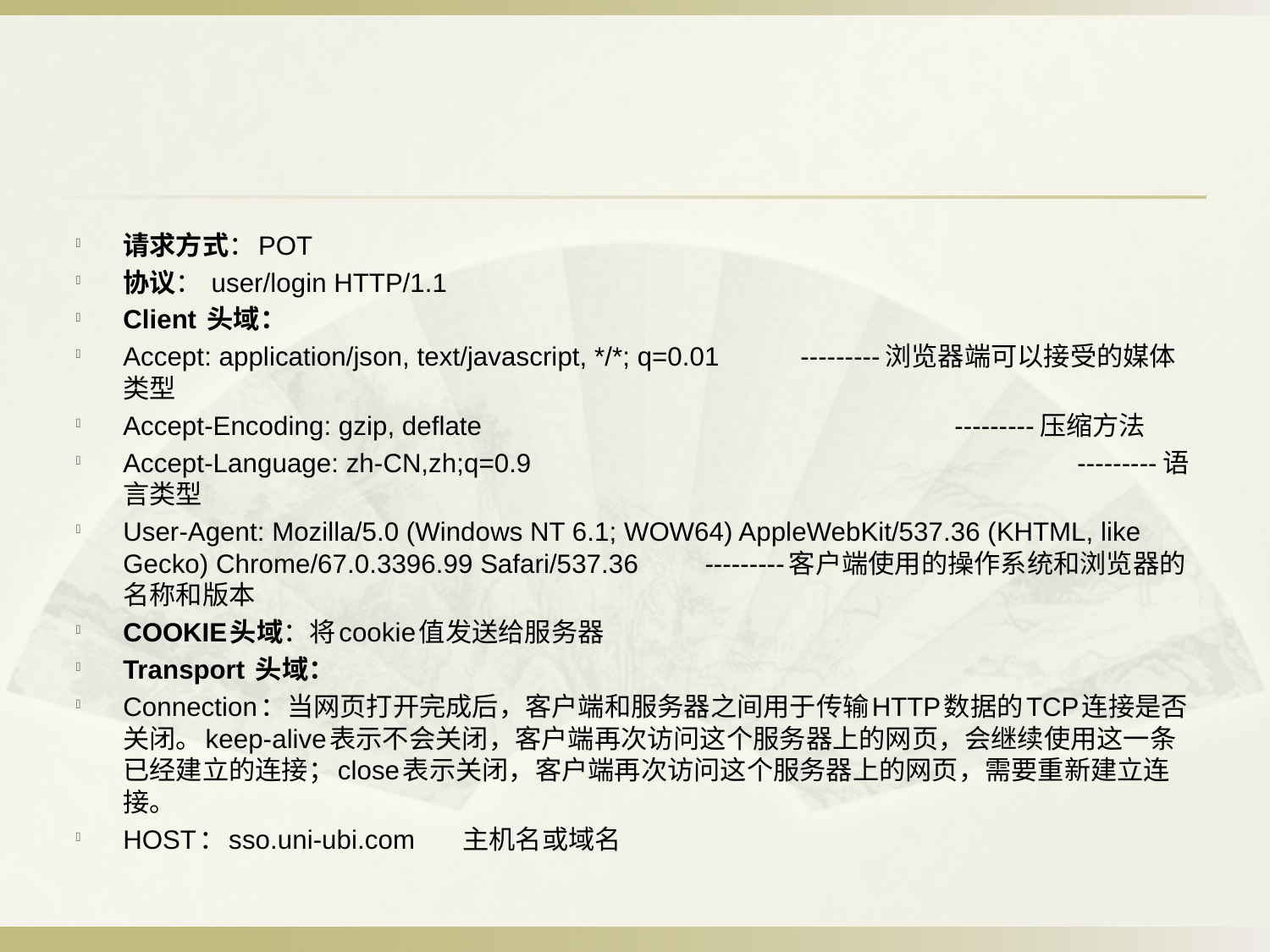

#
请求方式：POT
协议： user/login HTTP/1.1
Client 头域：
Accept: application/json, text/javascript, */*; q=0.01           ---------浏览器端可以接受的媒体类型
Accept-Encoding: gzip, deflate                                                                ---------压缩方法
Accept-Language: zh-CN,zh;q=0.9                                                                          ---------语言类型
User-Agent: Mozilla/5.0 (Windows NT 6.1; WOW64) AppleWebKit/537.36 (KHTML, like Gecko) Chrome/67.0.3396.99 Safari/537.36         ---------客户端使用的操作系统和浏览器的名称和版本
COOKIE头域：将cookie值发送给服务器
Transport 头域：
Connection：当网页打开完成后，客户端和服务器之间用于传输HTTP数据的TCP连接是否关闭。keep-alive表示不会关闭，客户端再次访问这个服务器上的网页，会继续使用这一条已经建立的连接；close表示关闭，客户端再次访问这个服务器上的网页，需要重新建立连接。
HOST：sso.uni-ubi.com      主机名或域名